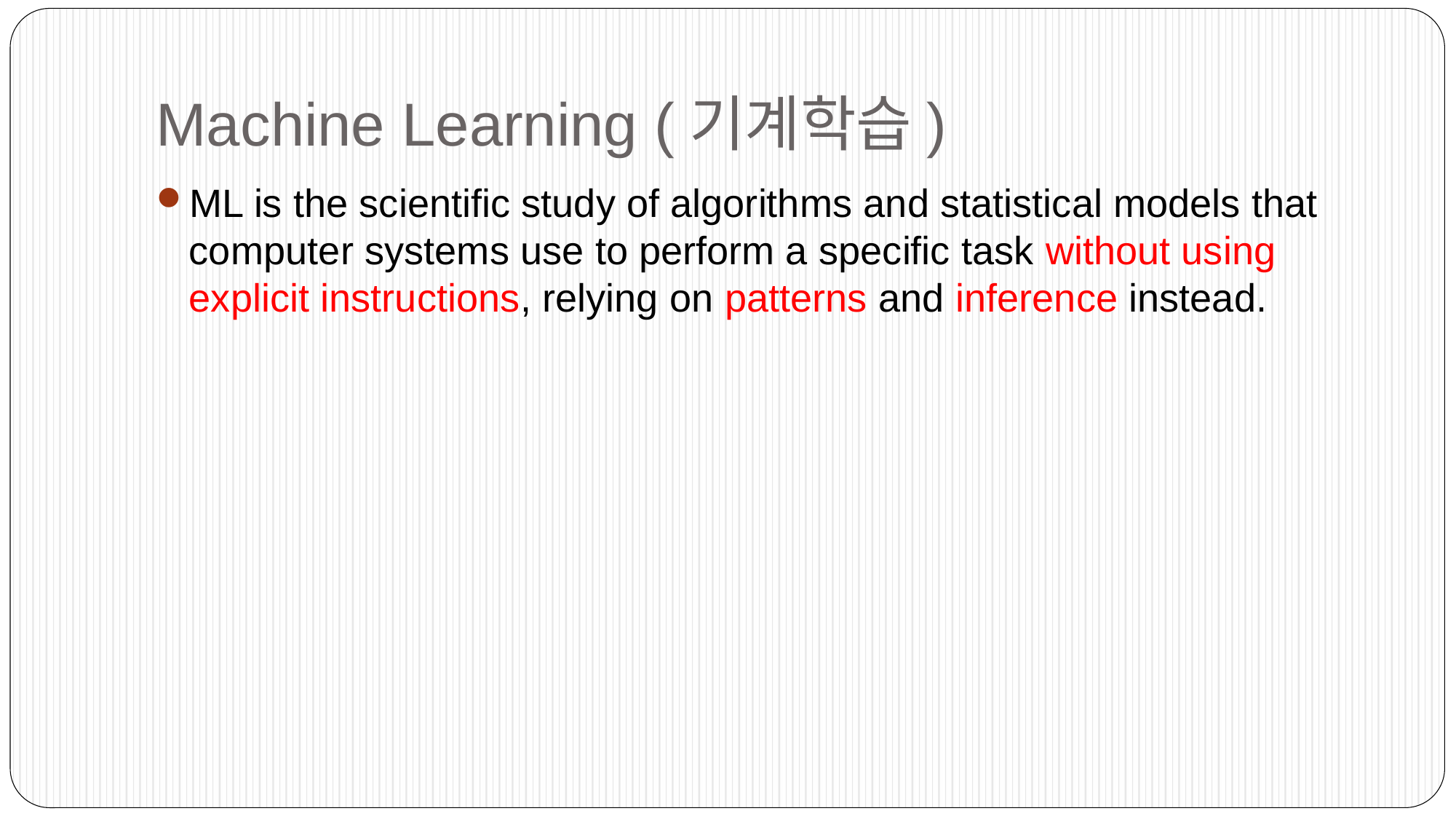

# Machine Learning (기계학습)
ML is the scientific study of algorithms and statistical models that computer systems use to perform a specific task without using explicit instructions, relying on patterns and inference instead.